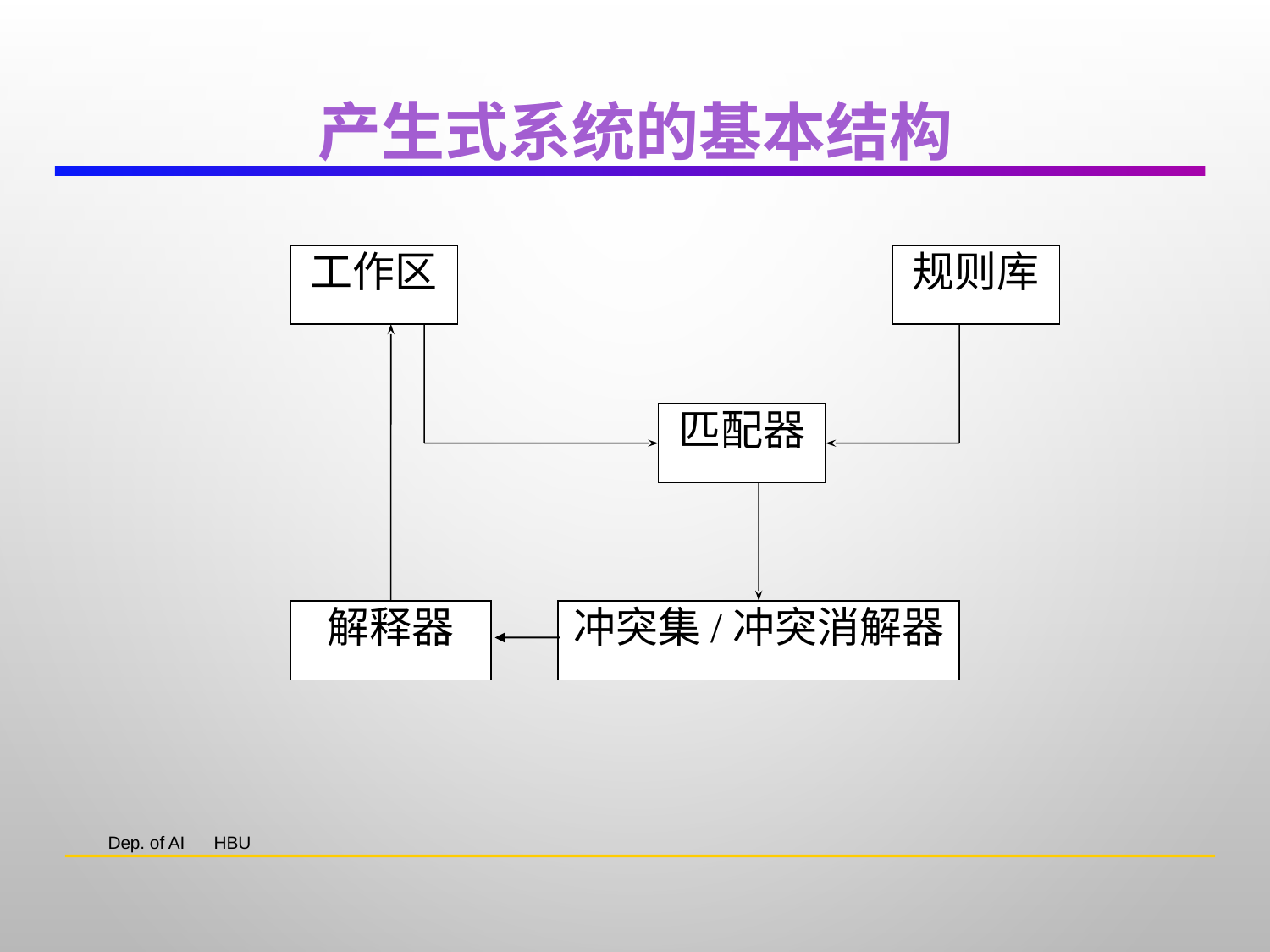

# 产生式系统的基本结构
工作区
规则库

匹配器

解释器
冲突集/冲突消解器

Dep. of AI      HBU

27